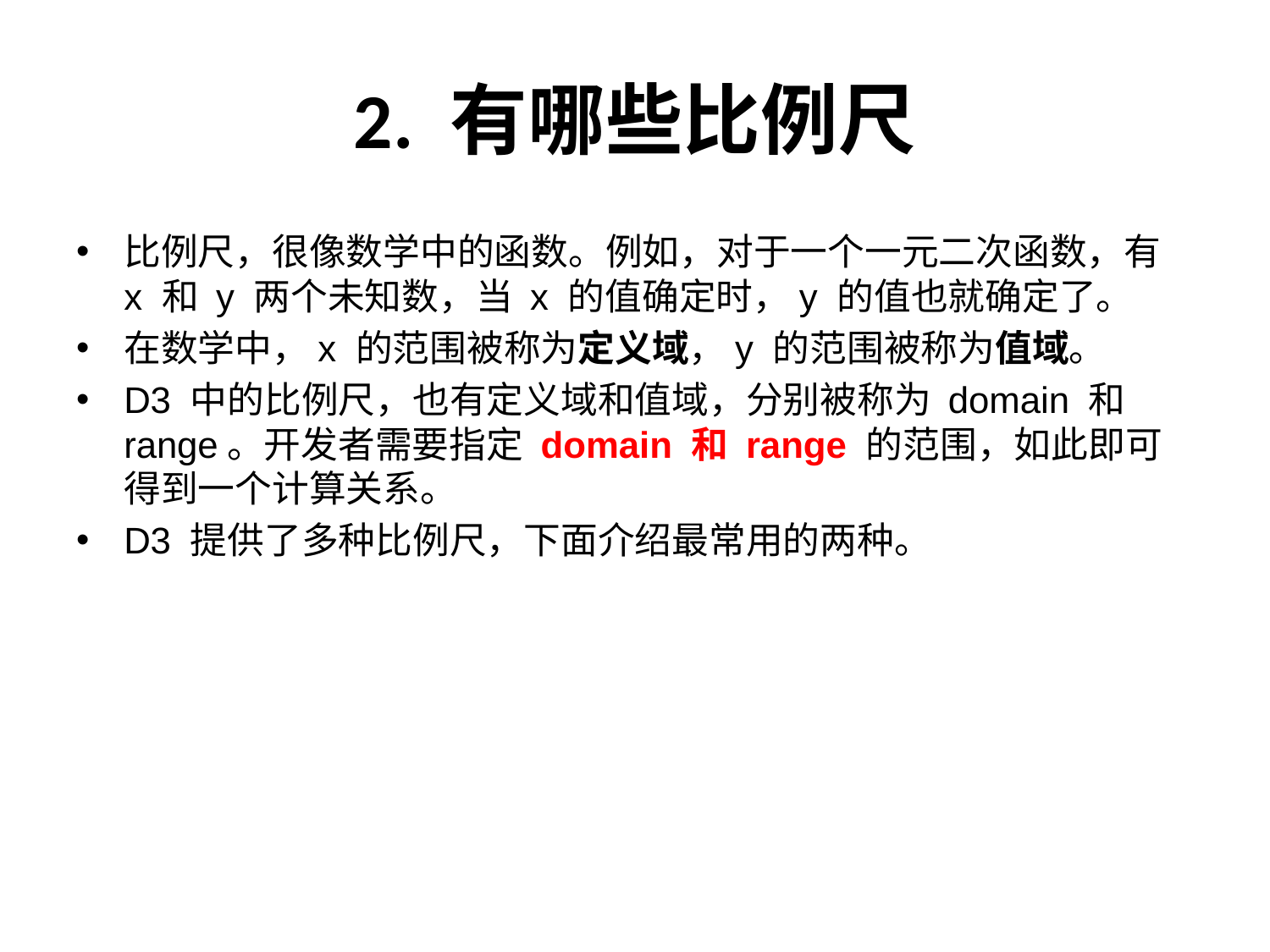

# 2. 有哪些比例尺
比例尺，很像数学中的函数。例如，对于一个一元二次函数，有 x 和 y 两个未知数，当 x 的值确定时，y 的值也就确定了。
在数学中，x 的范围被称为定义域，y 的范围被称为值域。
D3 中的比例尺，也有定义域和值域，分别被称为 domain 和 range。开发者需要指定 domain 和 range 的范围，如此即可得到一个计算关系。
D3 提供了多种比例尺，下面介绍最常用的两种。